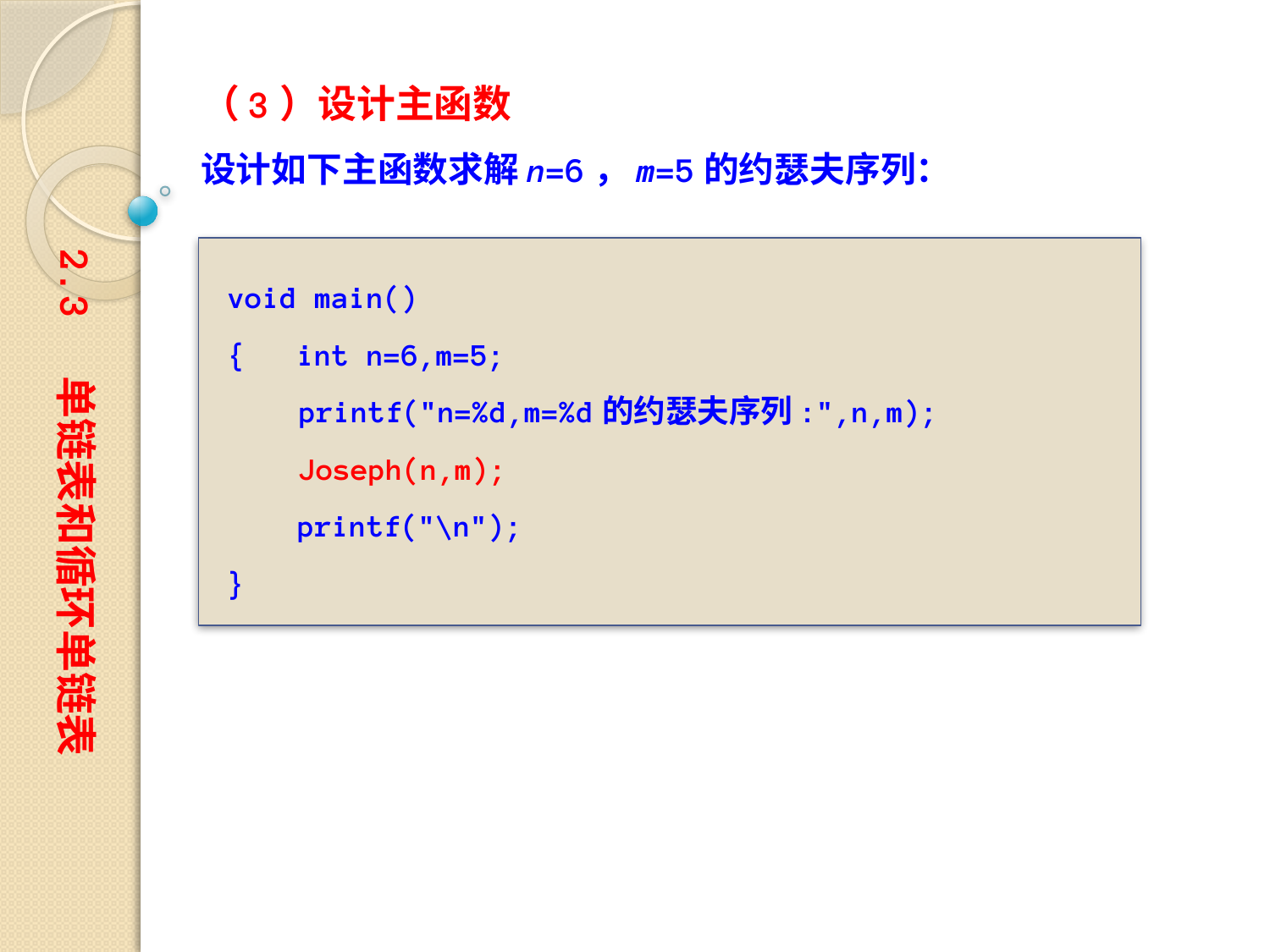

（3）设计主函数
设计如下主函数求解n=6，m=5的约瑟夫序列：
2.3  单链表和循环单链表
void main()
{   int n=6,m=5;
　　printf("n=%d,m=%d的约瑟夫序列:",n,m);
　　Joseph(n,m);
    printf("\n");
}